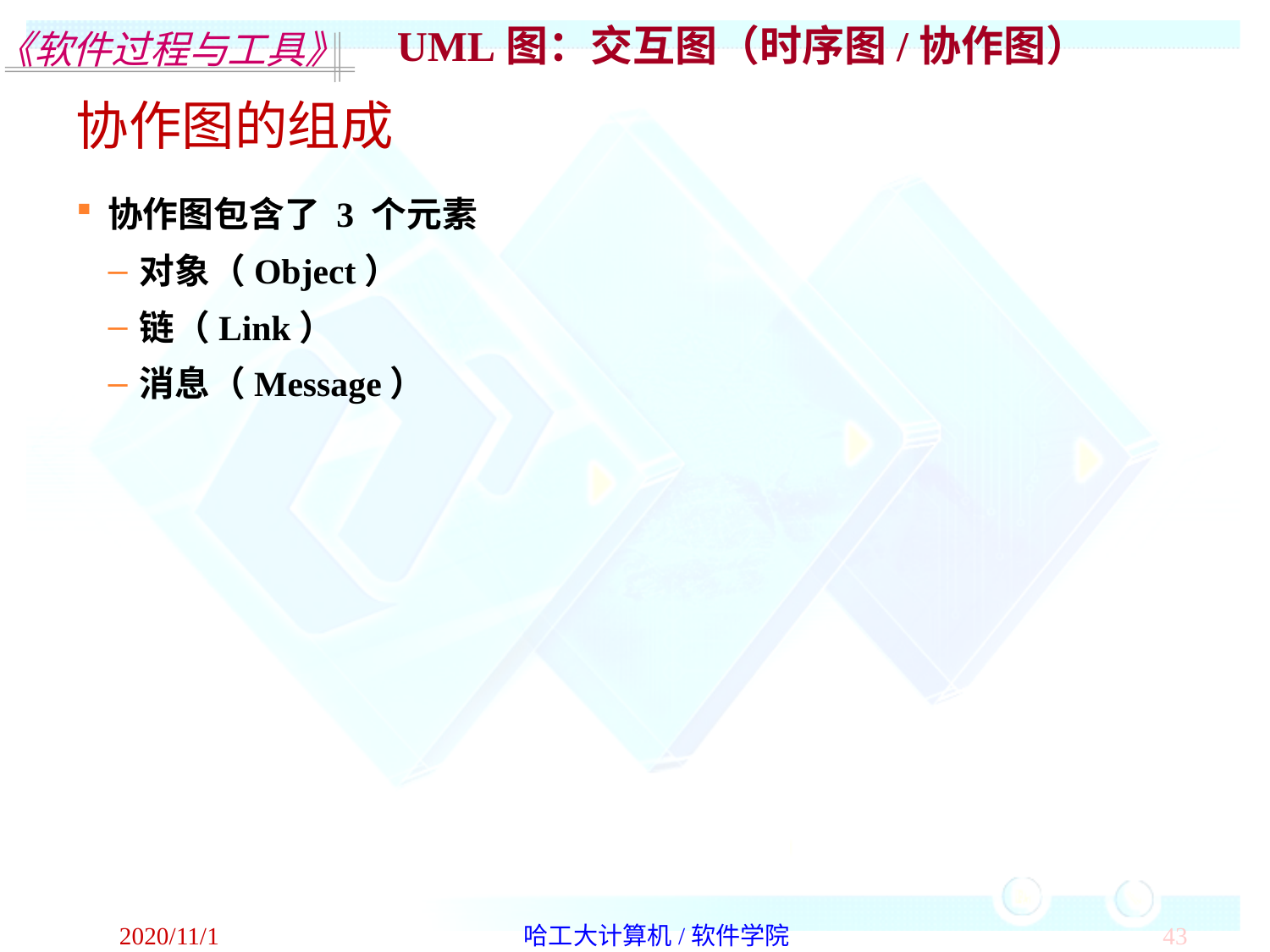

UML图：交互图（时序图/协作图）
协作图的组成
协作图包含了 3 个元素
对象（Object）
链（Link）
消息（Message）